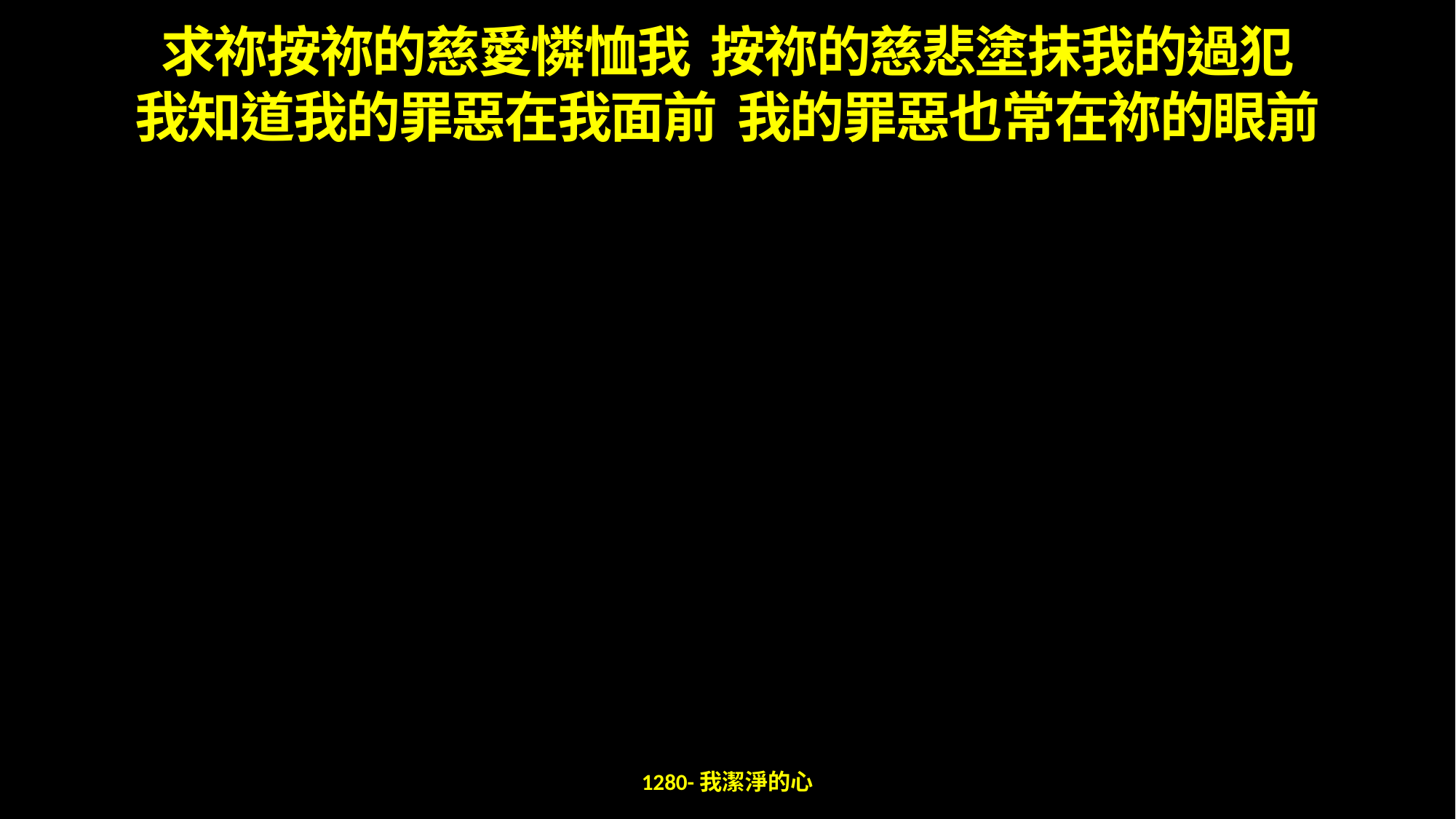

求祢按祢的慈愛憐恤我  按祢的慈悲塗抹我的過犯
我知道我的罪惡在我面前  我的罪惡也常在祢的眼前
1280-我潔淨的心